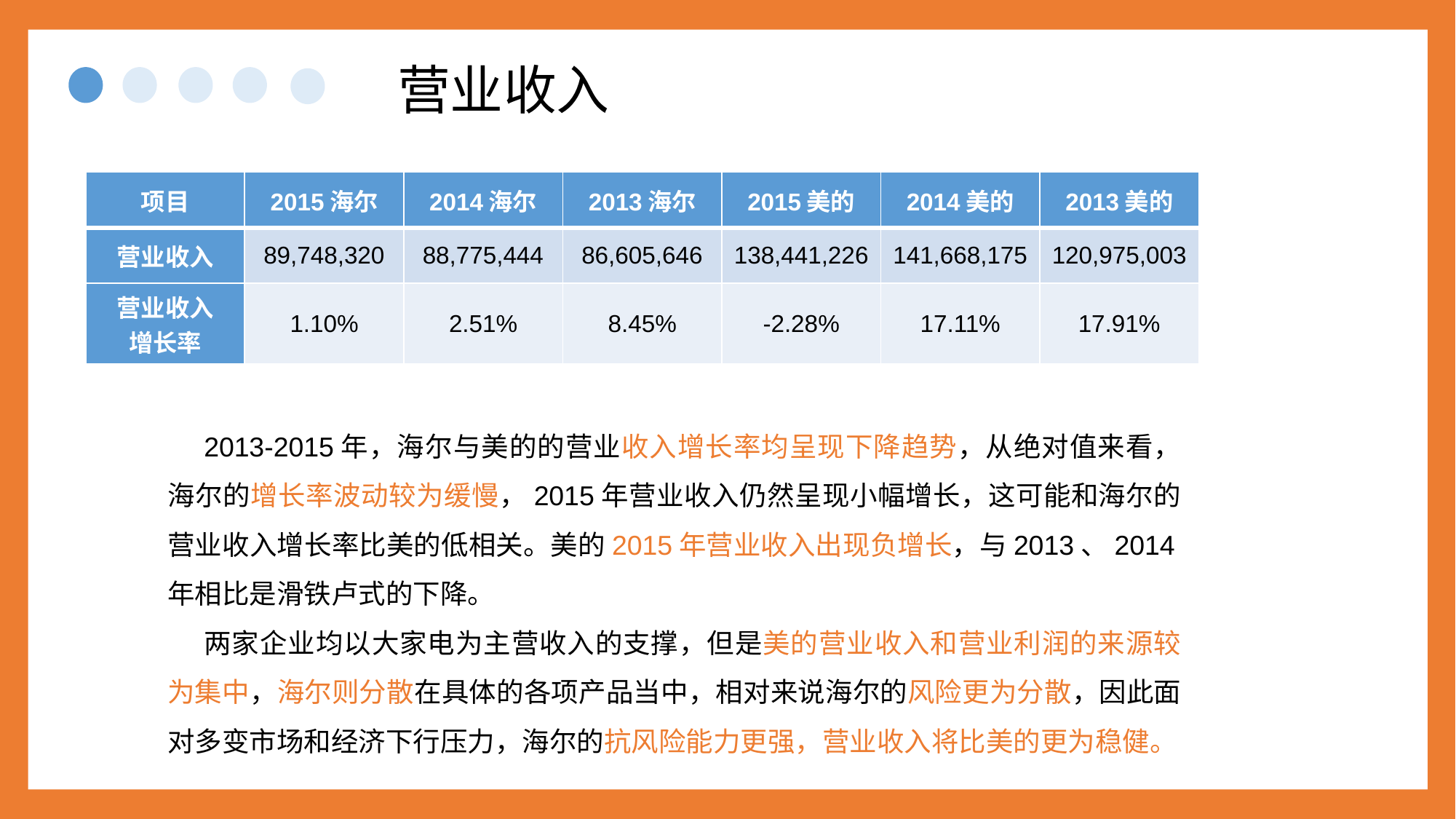

营业收入

| 项目 | 2015海尔 | 2014海尔 | 2013海尔 | 2015美的 | 2014美的 | 2013美的 |
| --- | --- | --- | --- | --- | --- | --- |
| 营业收入 | 89,748,320 | 88,775,444 | 86,605,646 | 138,441,226 | 141,668,175 | 120,975,003 |
| 营业收入 增长率 | 1.10% | 2.51% | 8.45% | -2.28% | 17.11% | 17.91% |
2013-2015年，海尔与美的的营业收入增长率均呈现下降趋势，从绝对值来看，海尔的增长率波动较为缓慢，2015年营业收入仍然呈现小幅增长，这可能和海尔的营业收入增长率比美的低相关。美的2015年营业收入出现负增长，与2013、2014年相比是滑铁卢式的下降。
两家企业均以大家电为主营收入的支撑，但是美的营业收入和营业利润的来源较为集中，海尔则分散在具体的各项产品当中，相对来说海尔的风险更为分散，因此面对多变市场和经济下行压力，海尔的抗风险能力更强，营业收入将比美的更为稳健。